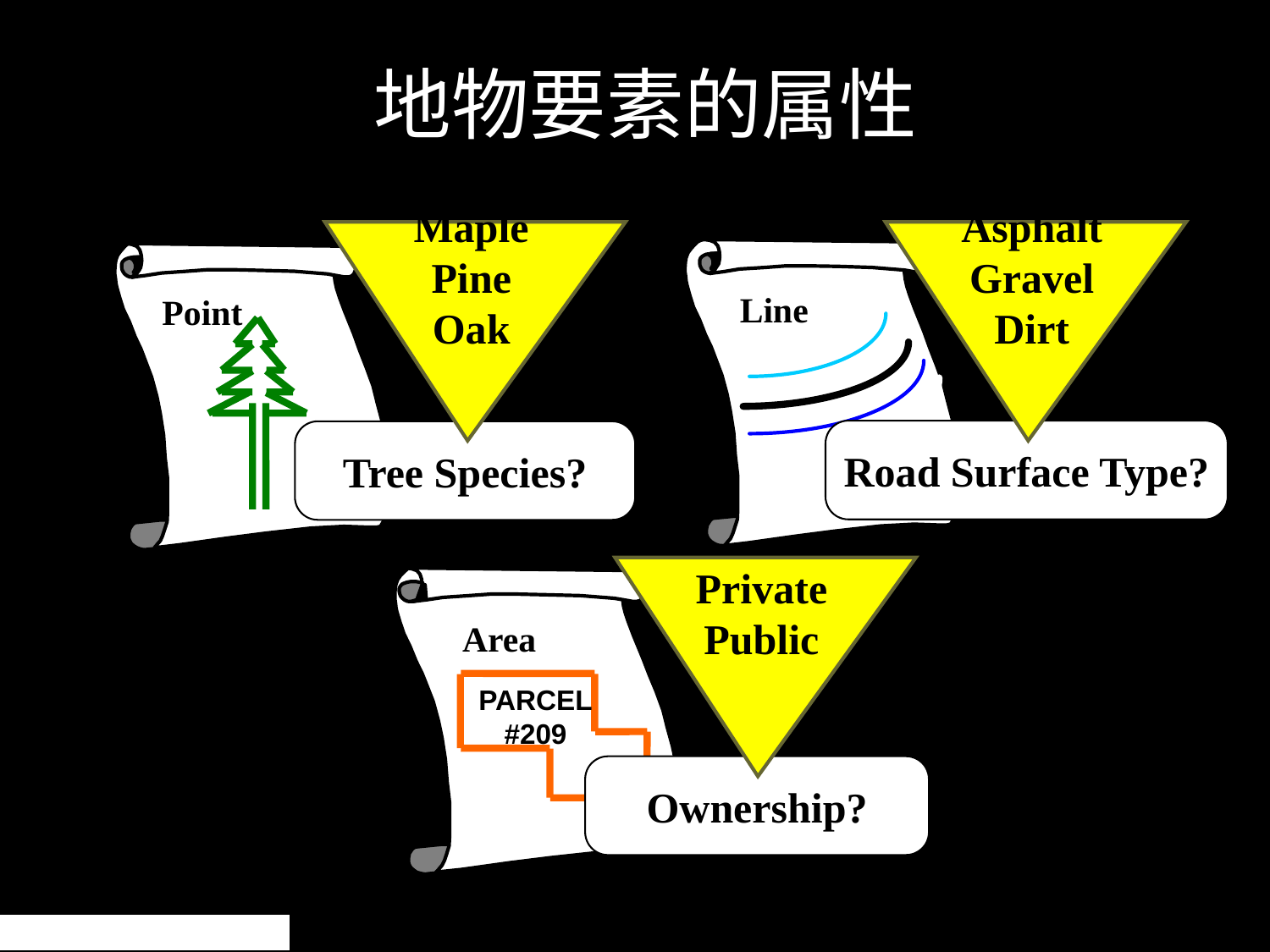

# 地物要素的属性
Maple
Pine
Oak
Asphalt
Gravel
Dirt

Line

Point

Road Surface Type?
Tree Species?
Private
Public

Area

PARCEL
#209

Ownership?